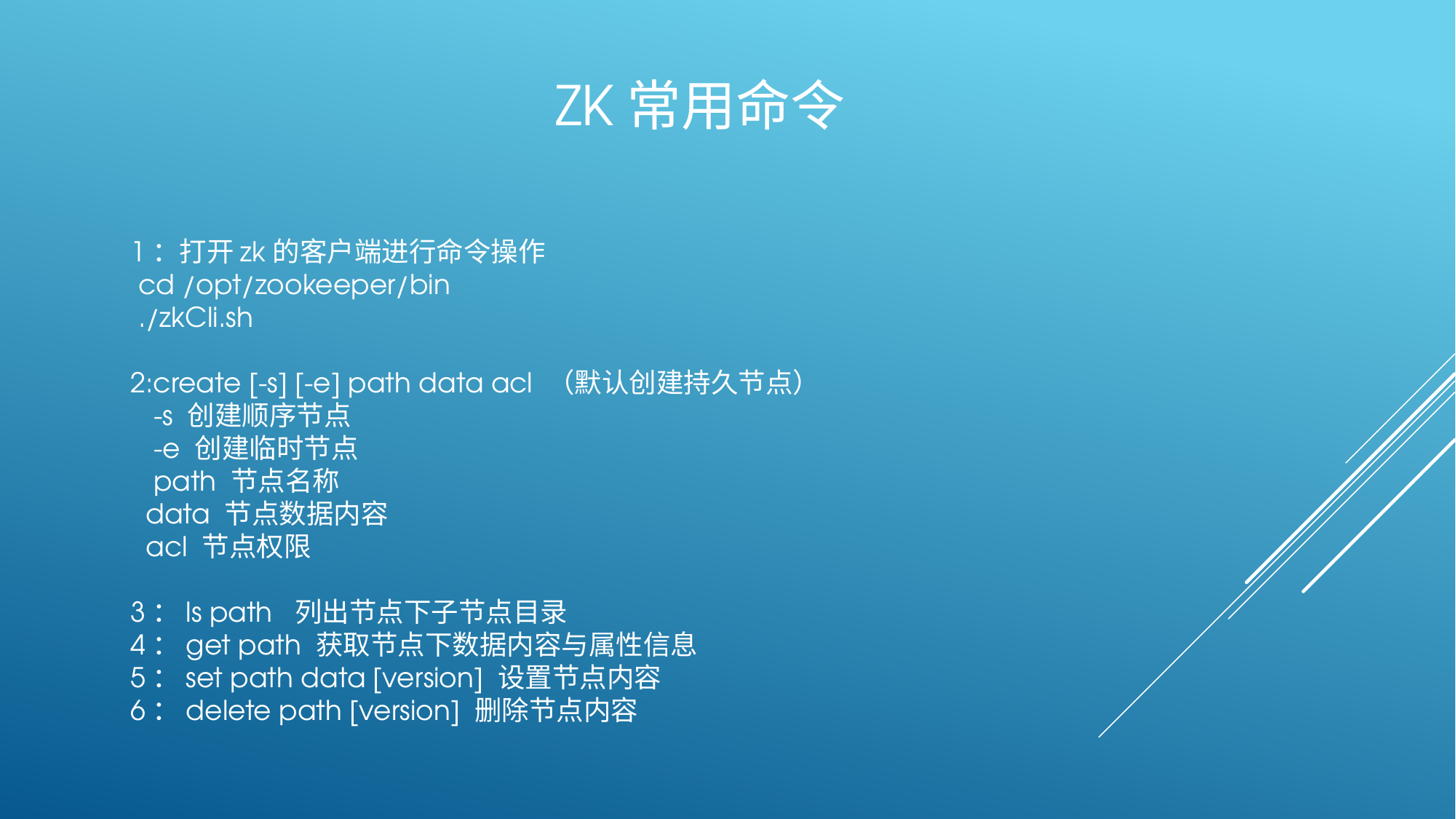

# zk常用命令
1：打开zk的客户端进行命令操作
 cd /opt/zookeeper/bin
 ./zkCli.sh

2:create [-s] [-e] path data acl （默认创建持久节点）
   -s 创建顺序节点
   -e 创建临时节点
   path 节点名称
  data 节点数据内容
  acl 节点权限

3：ls path  列出节点下子节点目录
4：get path 获取节点下数据内容与属性信息
5：set path data [version] 设置节点内容
6：delete path [version] 删除节点内容